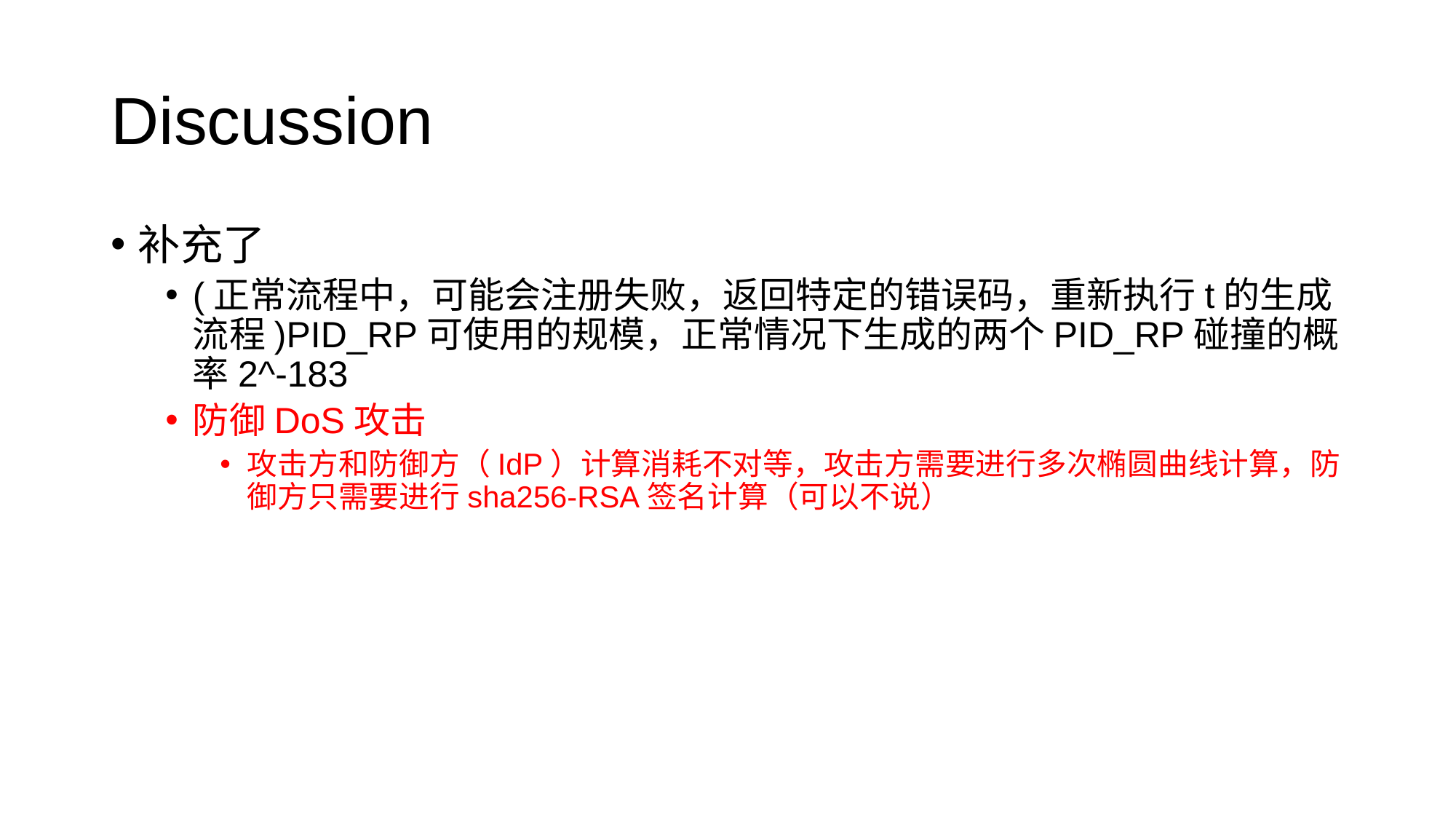

# Discussion
补充了
(正常流程中，可能会注册失败，返回特定的错误码，重新执行t的生成流程)PID_RP可使用的规模，正常情况下生成的两个PID_RP碰撞的概率2^-183
防御DoS攻击
攻击方和防御方（IdP）计算消耗不对等，攻击方需要进行多次椭圆曲线计算，防御方只需要进行sha256-RSA签名计算（可以不说）